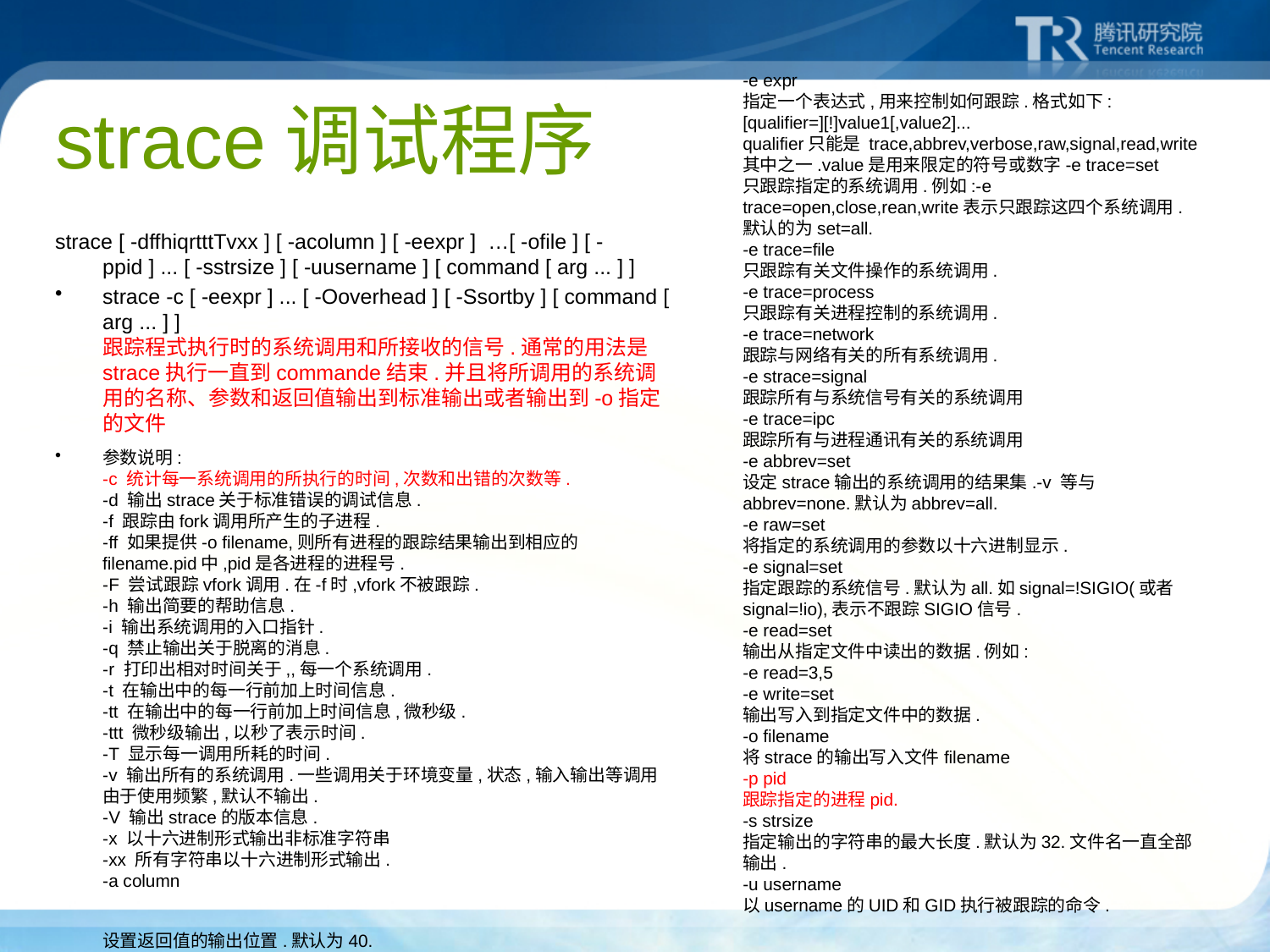

-e expr 
指定一个表达式,用来控制如何跟踪.格式如下: 
[qualifier=][!]value1[,value2]... 
qualifier只能是 trace,abbrev,verbose,raw,signal,read,write其中之一.value是用来限定的符号或数字-e trace=set 
只跟踪指定的系统调用.例如:-e trace=open,close,rean,write表示只跟踪这四个系统调用.默认的为set=all. 
-e trace=file 
只跟踪有关文件操作的系统调用. 
-e trace=process 
只跟踪有关进程控制的系统调用. 
-e trace=network 
跟踪与网络有关的所有系统调用. 
-e strace=signal 
跟踪所有与系统信号有关的系统调用 
-e trace=ipc 
跟踪所有与进程通讯有关的系统调用 
-e abbrev=set 
设定strace输出的系统调用的结果集.-v 等与 abbrev=none.默认为abbrev=all. 
-e raw=set 
将指定的系统调用的参数以十六进制显示. 
-e signal=set 
指定跟踪的系统信号.默认为all.如signal=!SIGIO(或者signal=!io),表示不跟踪SIGIO信号. 
-e read=set 
输出从指定文件中读出的数据.例如: 
-e read=3,5 
-e write=set 
输出写入到指定文件中的数据. 
-o filename 
将strace的输出写入文件filename 
-p pid 
跟踪指定的进程pid. 
-s strsize 
指定输出的字符串的最大长度.默认为32.文件名一直全部输出. 
-u username 
以username的UID和GID执行被跟踪的命令.
# strace调试程序
strace [ -dffhiqrtttTvxx ] [ -acolumn ] [ -eexpr ]  …[ -ofile ] [ -ppid ] ... [ -sstrsize ] [ -uusername ] [ command [ arg ... ] ]
strace -c [ -eexpr ] ... [ -Ooverhead ] [ -Ssortby ] [ command [ arg ... ] ] 
跟踪程式执行时的系统调用和所接收的信号.通常的用法是strace执行一直到commande结束.并且将所调用的系统调用的名称、参数和返回值输出到标准输出或者输出到-o指定的文件
参数说明: 
-c 统计每一系统调用的所执行的时间,次数和出错的次数等. 
-d 输出strace关于标准错误的调试信息. 
-f 跟踪由fork调用所产生的子进程. 
-ff 如果提供-o filename,则所有进程的跟踪结果输出到相应的filename.pid中,pid是各进程的进程号. 
-F 尝试跟踪vfork调用.在-f时,vfork不被跟踪. 
-h 输出简要的帮助信息. 
-i 输出系统调用的入口指针. 
-q 禁止输出关于脱离的消息. 
-r 打印出相对时间关于,,每一个系统调用. 
-t 在输出中的每一行前加上时间信息. 
-tt 在输出中的每一行前加上时间信息,微秒级. 
-ttt 微秒级输出,以秒了表示时间. 
-T 显示每一调用所耗的时间. 
-v 输出所有的系统调用.一些调用关于环境变量,状态,输入输出等调用由于使用频繁,默认不输出. 
-V 输出strace的版本信息. 
-x 以十六进制形式输出非标准字符串 
-xx 所有字符串以十六进制形式输出. 
-a column 
设置返回值的输出位置.默认为40.